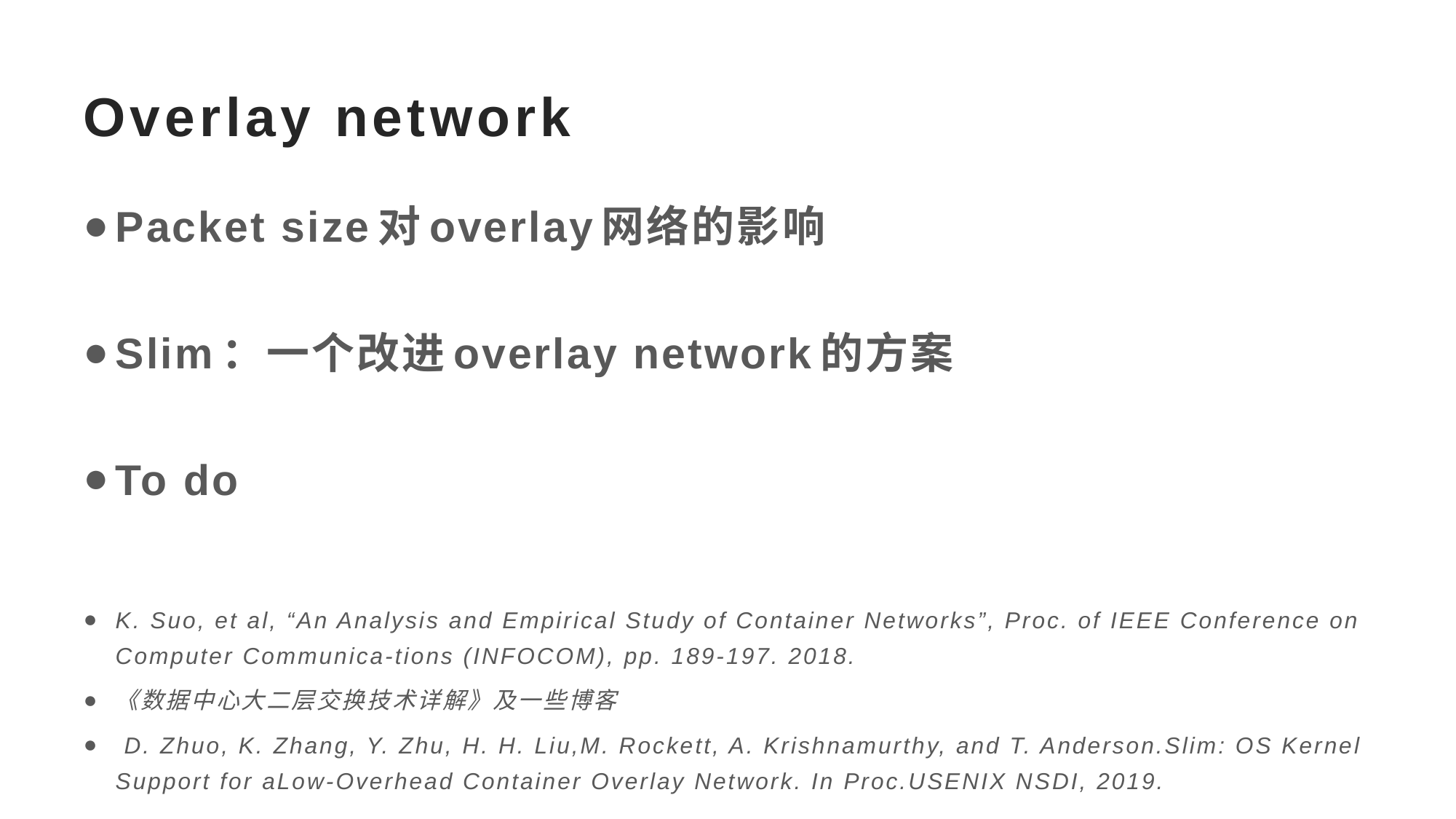

# Overlay network
Packet size对overlay网络的影响

Slim：一个改进overlay network的方案

To do

K. Suo, et al, “An Analysis and Empirical Study of Container Networks”, Proc. of IEEE Conference on Computer Communica-tions (INFOCOM), pp. 189-197. 2018.
《数据中心大二层交换技术详解》及一些博客
 D. Zhuo, K. Zhang, Y. Zhu, H. H. Liu,M. Rockett, A. Krishnamurthy, and T. Anderson.Slim: OS Kernel Support for aLow-Overhead Container Overlay Network. In Proc.USENIX NSDI, 2019.